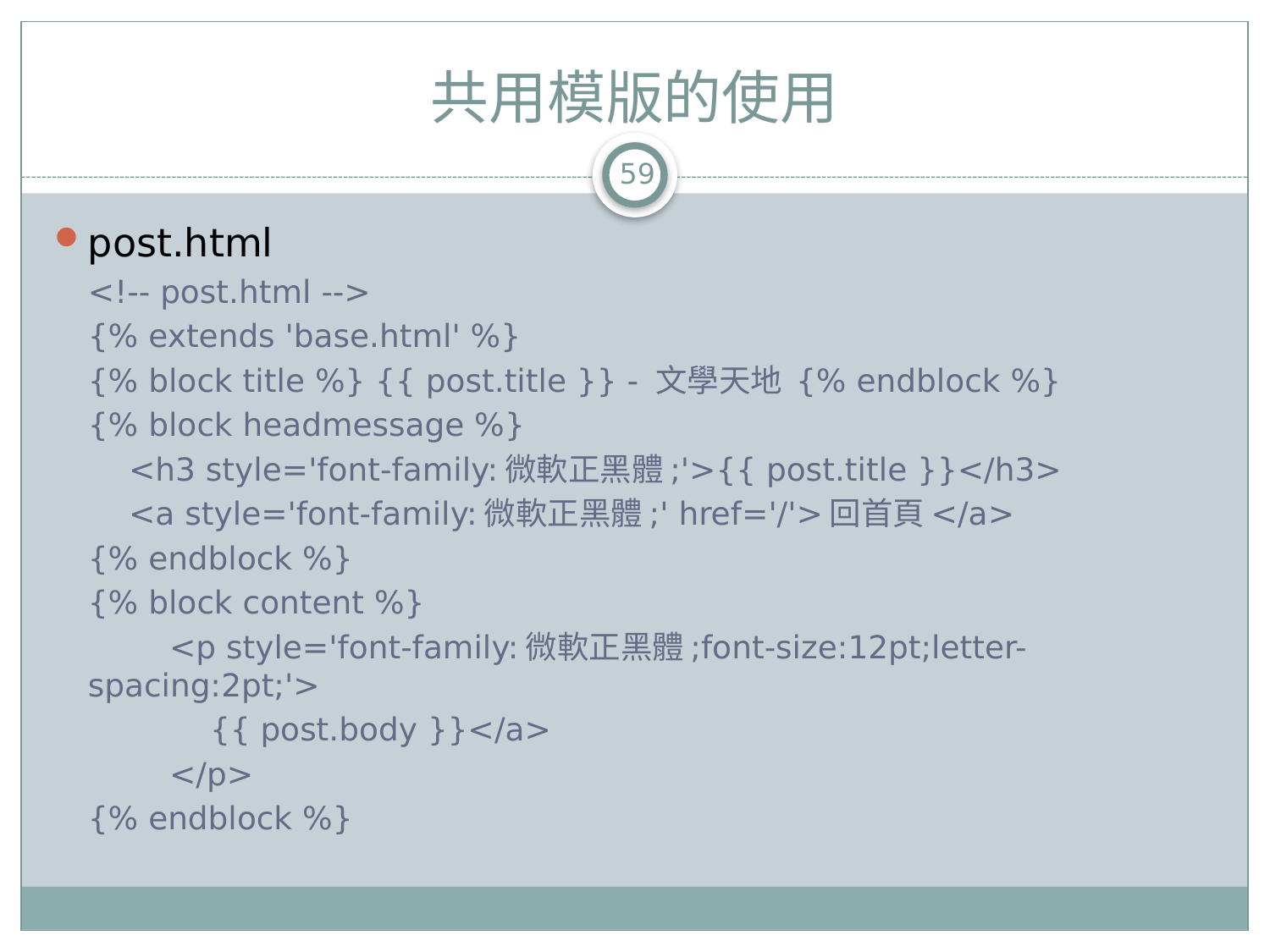

# 共用模版的使用
59
post.html
<!-- post.html -->
{% extends 'base.html' %}
{% block title %} {{ post.title }} - 文學天地 {% endblock %}
{% block headmessage %}
    <h3 style='font-family:微軟正黑體;'>{{ post.title }}</h3>
    <a style='font-family:微軟正黑體;' href='/'>回首頁</a>
{% endblock %}
{% block content %}
        <p style='font-family:微軟正黑體;font-size:12pt;letter-spacing:2pt;'>
            {{ post.body }}</a>
        </p>
{% endblock %}